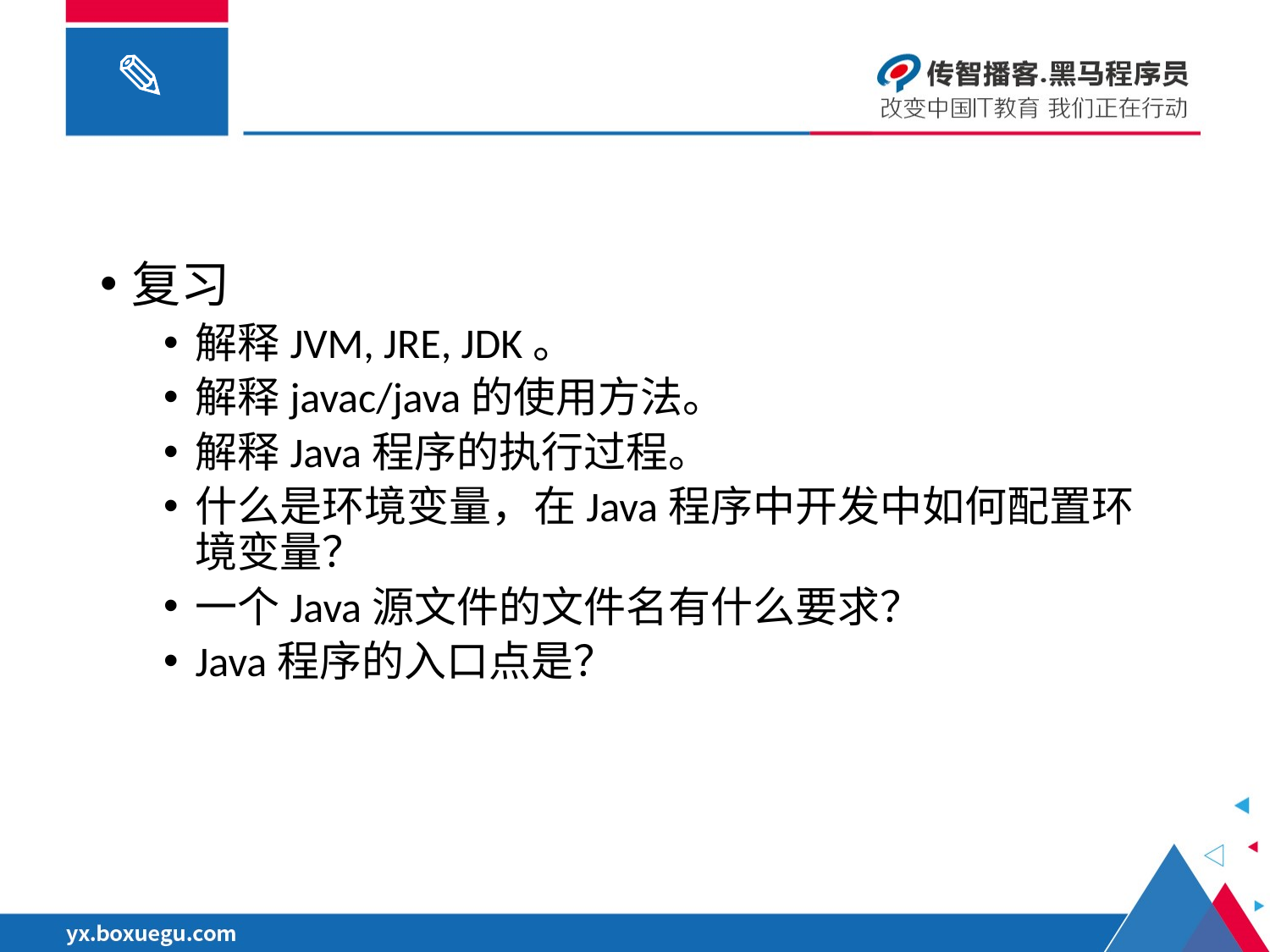

#
复习
解释JVM, JRE, JDK。
解释javac/java的使用方法。
解释Java程序的执行过程。
什么是环境变量，在Java程序中开发中如何配置环境变量？
一个Java源文件的文件名有什么要求？
Java程序的入口点是？